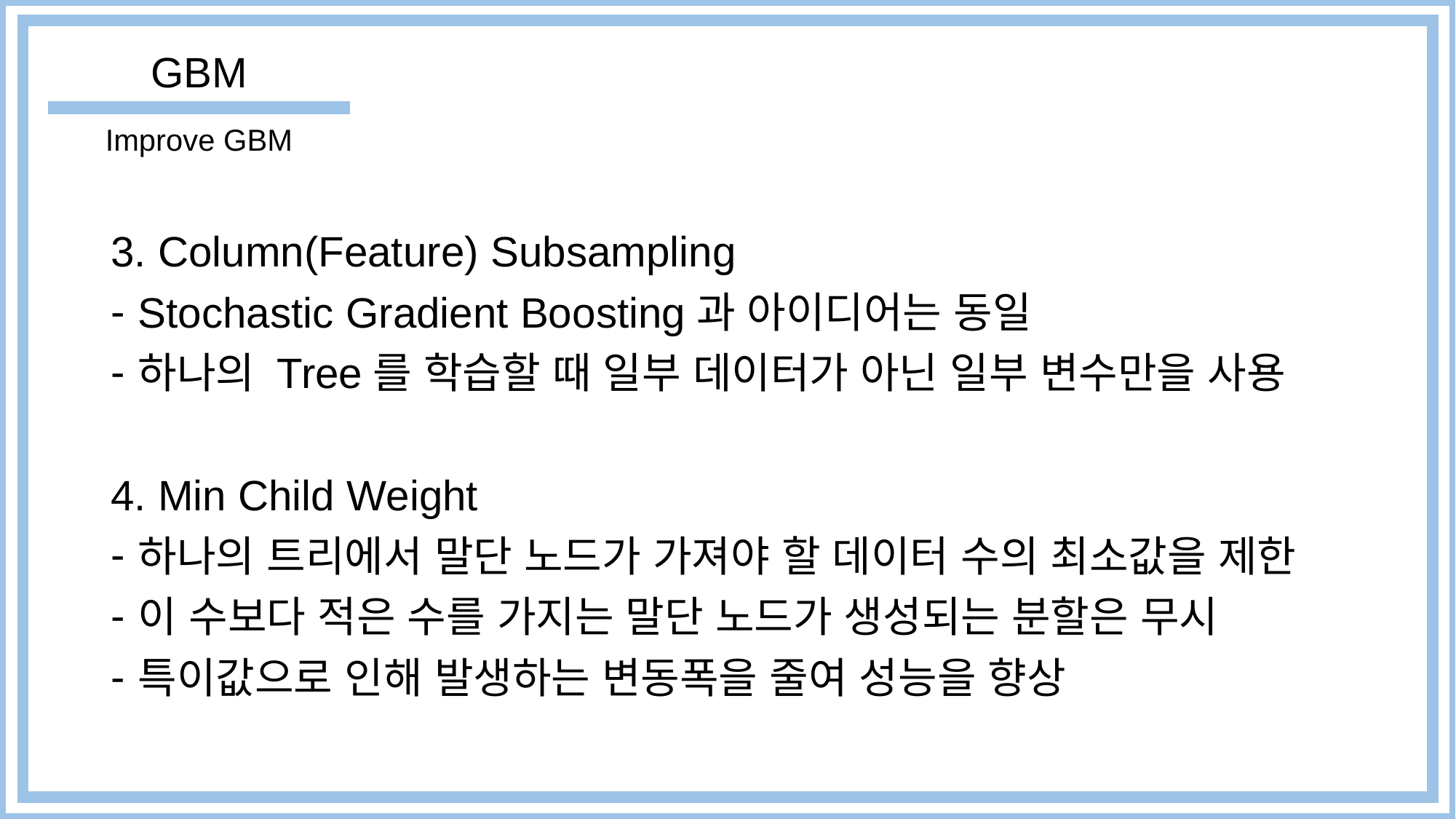

GBM

Improve GBM
3. Column(Feature) Subsampling
Stochastic Gradient Boosting과 아이디어는 동일
하나의 Tree를 학습할 때 일부 데이터가 아닌 일부 변수만을 사용

4. Min Child Weight
하나의 트리에서 말단 노드가 가져야 할 데이터 수의 최소값을 제한
이 수보다 적은 수를 가지는 말단 노드가 생성되는 분할은 무시
특이값으로 인해 발생하는 변동폭을 줄여 성능을 향상